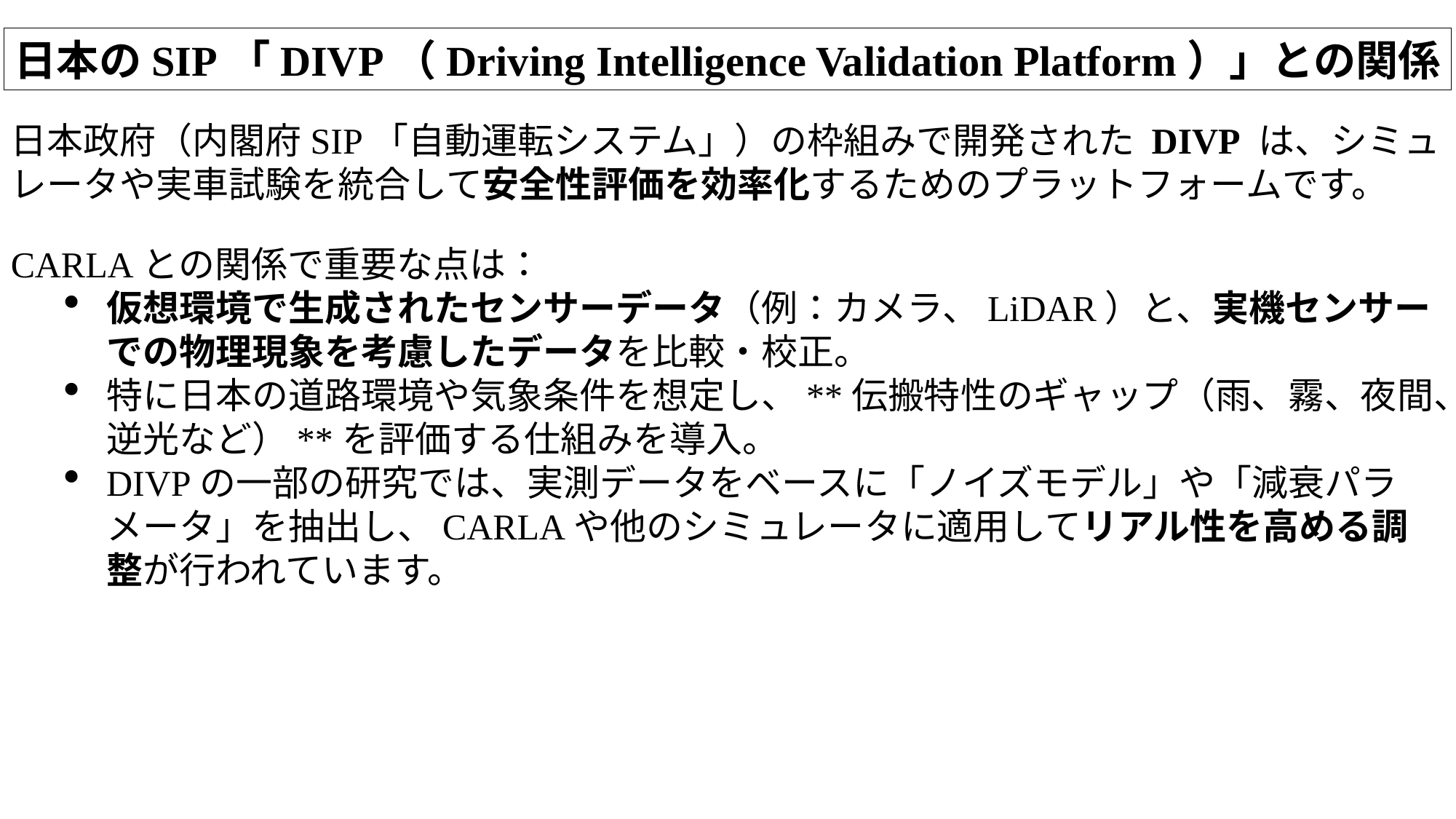

日本のSIP「DIVP（Driving Intelligence Validation Platform）」との関係
日本政府（内閣府SIP「自動運転システム」）の枠組みで開発された DIVP は、シミュレータや実車試験を統合して安全性評価を効率化するためのプラットフォームです。

CARLAとの関係で重要な点は：
仮想環境で生成されたセンサーデータ（例：カメラ、LiDAR）と、実機センサーでの物理現象を考慮したデータを比較・校正。
特に日本の道路環境や気象条件を想定し、**伝搬特性のギャップ（雨、霧、夜間、逆光など）**を評価する仕組みを導入。
DIVPの一部の研究では、実測データをベースに「ノイズモデル」や「減衰パラメータ」を抽出し、CARLAや他のシミュレータに適用してリアル性を高める調整が行われています。